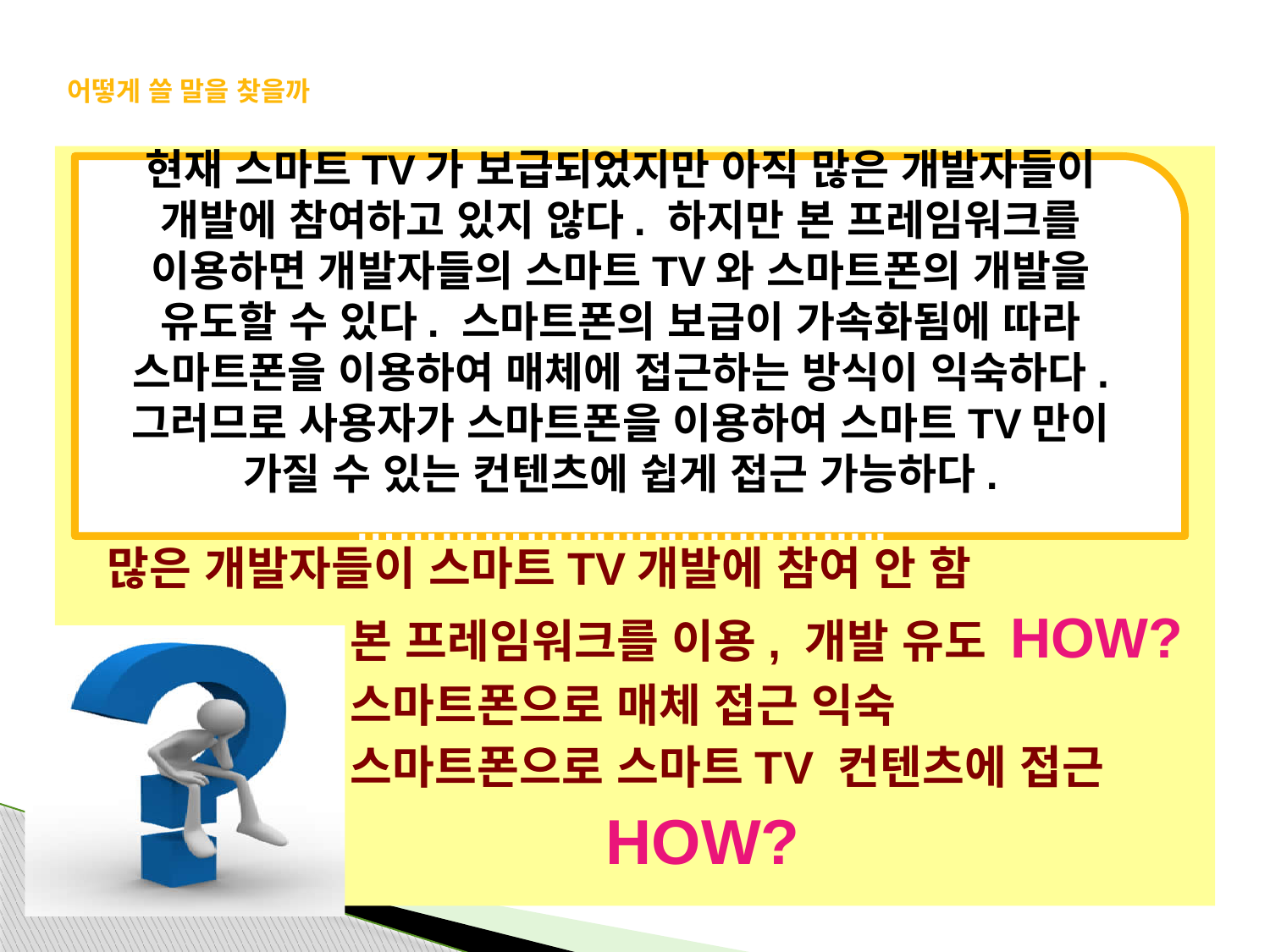

# 어떻게 쓸 말을 찾을까

ㅇㅇ
 많은 개발자들이 스마트TV개발에 참여 안 함
                  - 본 프레임워크를 이용, 개발 유도 HOW?
                  - 스마트폰으로 매체 접근 익숙
                  - 스마트폰으로 스마트TV 컨텐츠에 접근
 HOW?                    HOW?

현재 스마트TV가 보급되었지만 아직 많은 개발자들이 개발에 참여하고 있지 않다. 하지만 본 프레임워크를 이용하면 개발자들의 스마트TV와 스마트폰의 개발을 유도할 수 있다. 스마트폰의 보급이 가속화됨에 따라 스마트폰을 이용하여 매체에 접근하는 방식이 익숙하다. 그러므로 사용자가 스마트폰을 이용하여 스마트TV만이 가질 수 있는 컨텐츠에 쉽게 접근 가능하다. ………………………………..